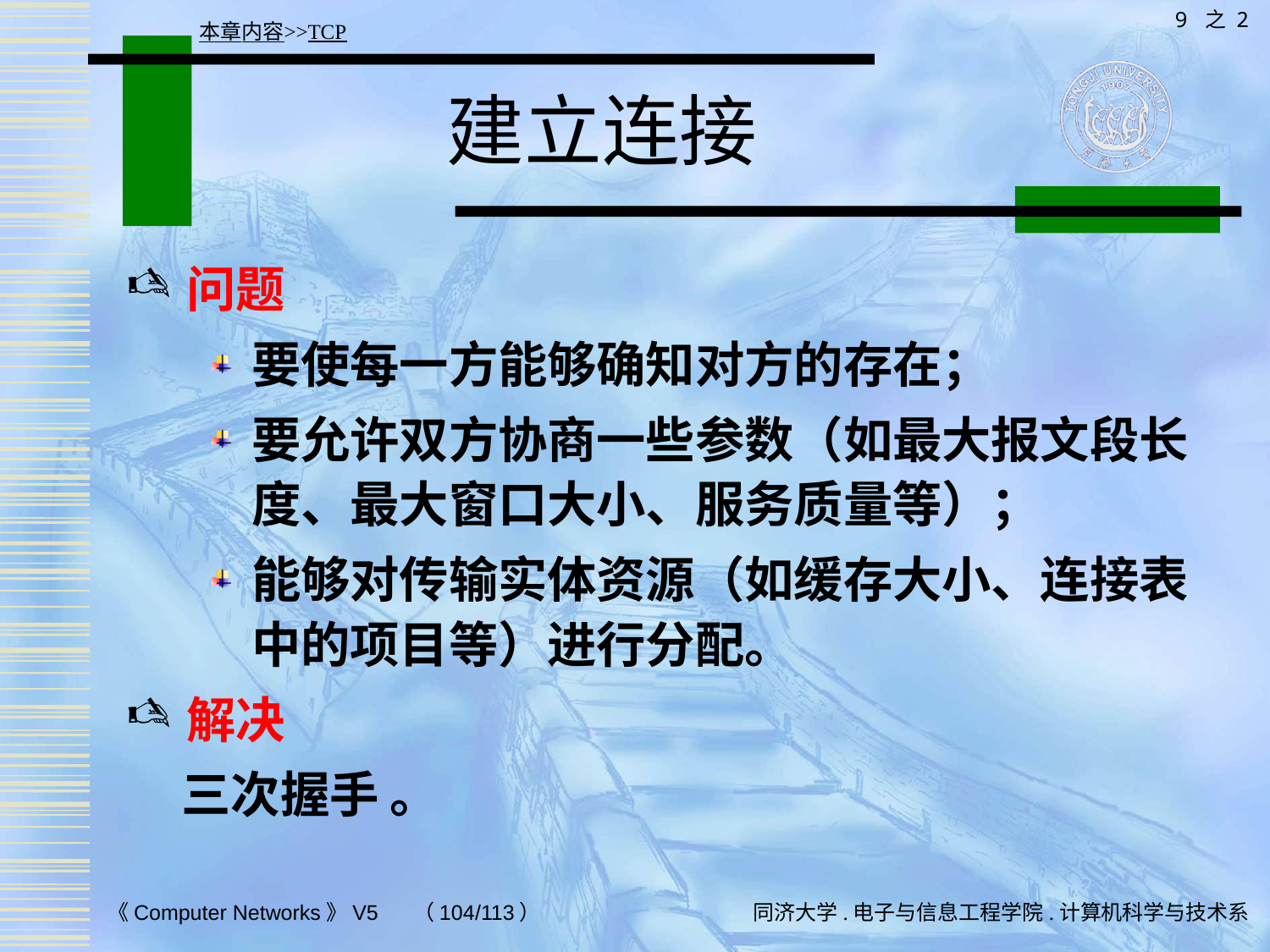

9 之 2
本章内容>>TCP
# 建立连接
问题
要使每一方能够确知对方的存在；
要允许双方协商一些参数（如最大报文段长度、最大窗口大小、服务质量等）；
能够对传输实体资源（如缓存大小、连接表中的项目等）进行分配。
解决
    三次握手 。